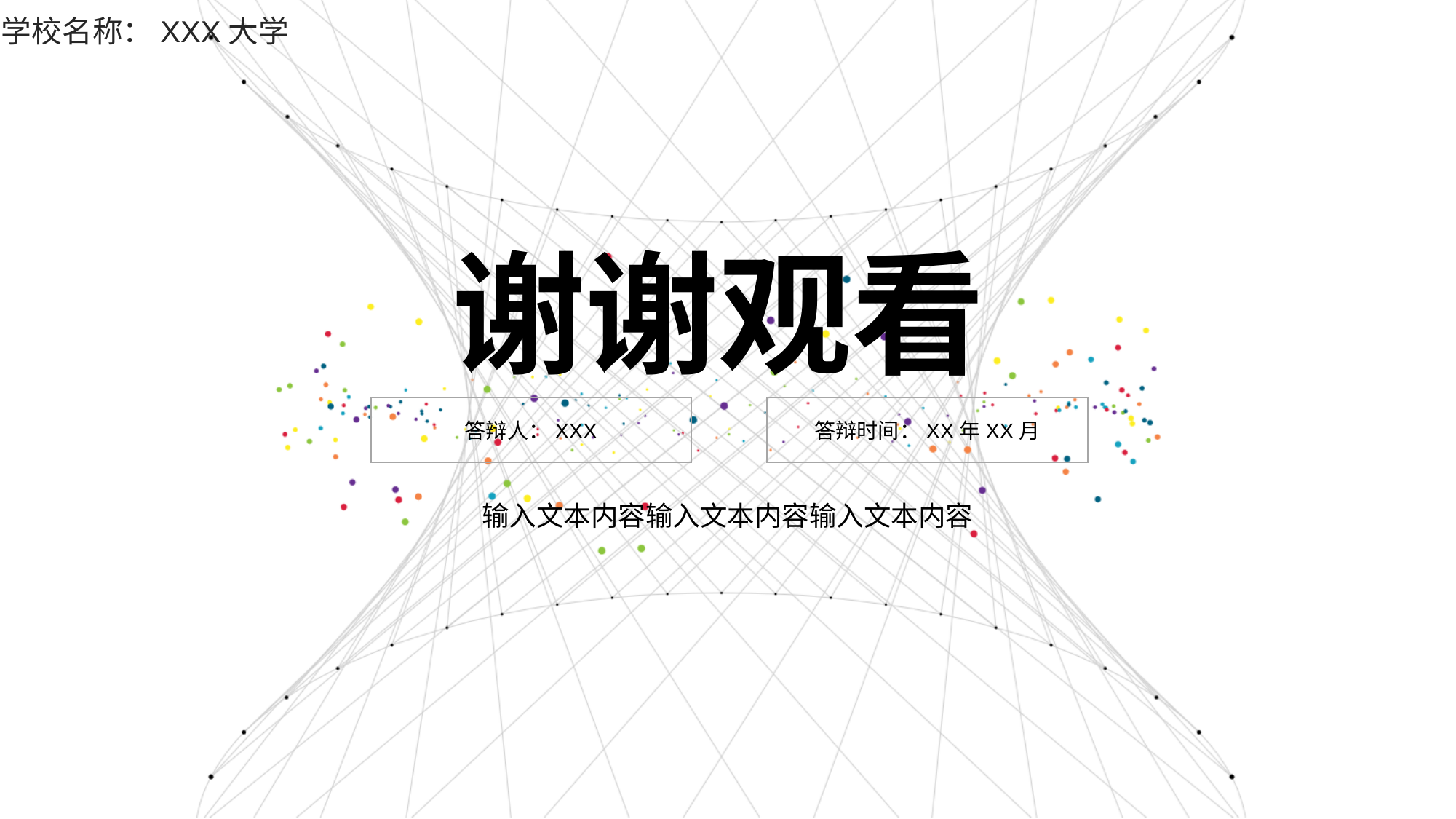

学校名称：XXX大学
谢谢观看
答辩人：XXX
答辩时间：XX年XX月
输入文本内容输入文本内容输入文本内容